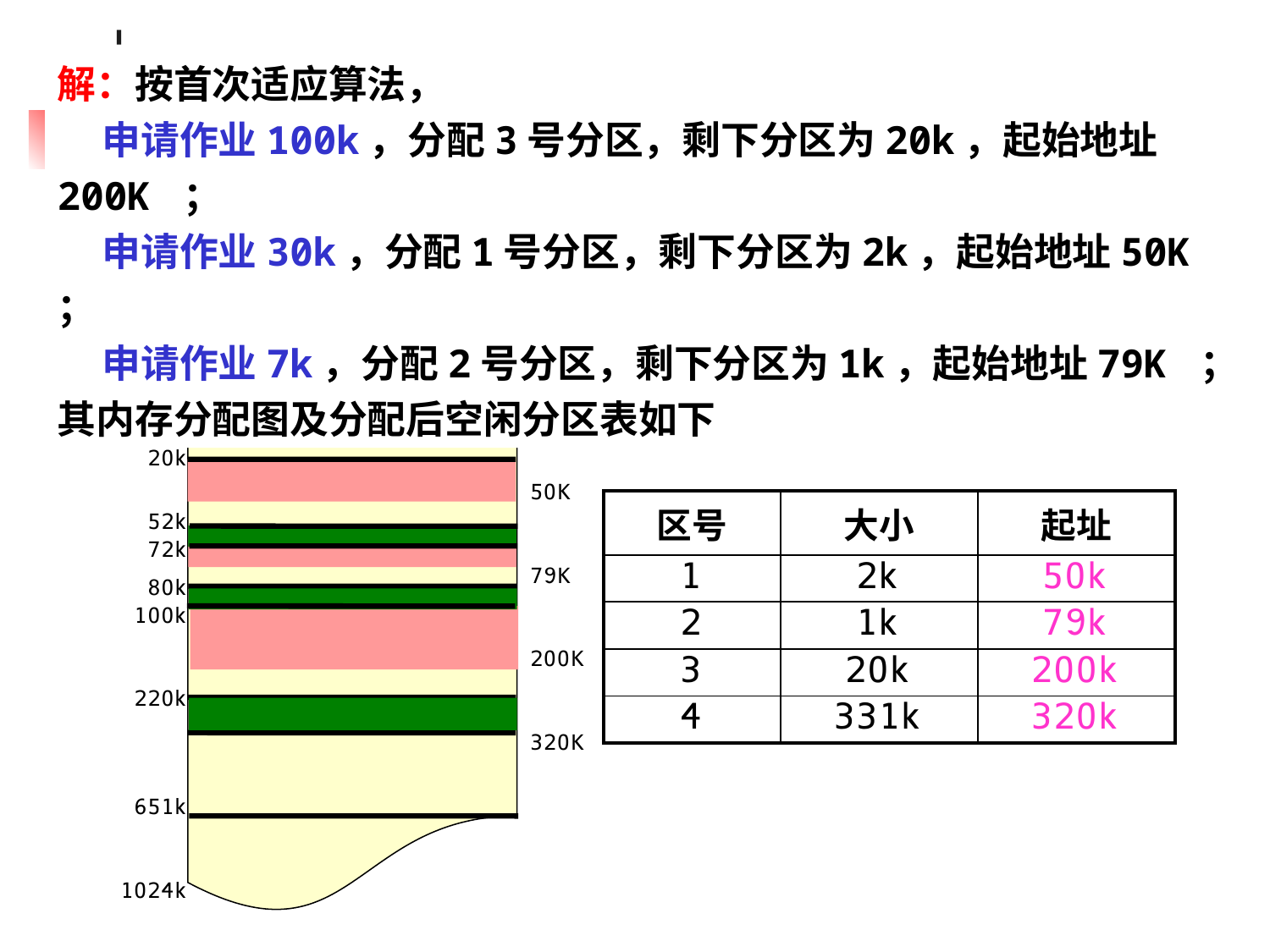

解：按首次适应算法，
    申请作业100k，分配3号分区，剩下分区为20k，起始地址200K ；
    申请作业30k，分配1号分区，剩下分区为2k，起始地址50K ；
    申请作业7k，分配2号分区，剩下分区为1k，起始地址79K ；
其内存分配图及分配后空闲分区表如下
(1)内存分配图
0k
20k

52k
72k
80k
100k

220k

651k

1024k
(2)该算法分配后的空闲分区表

50K

79K

200K

320K
| 区号 | 大小 | 起址 |
| --- | --- | --- |
| 1 | 2k | 50k |
| 2 | 1k | 79k |
| 3 | 20k | 200k |
| 4 | 331k | 320k |